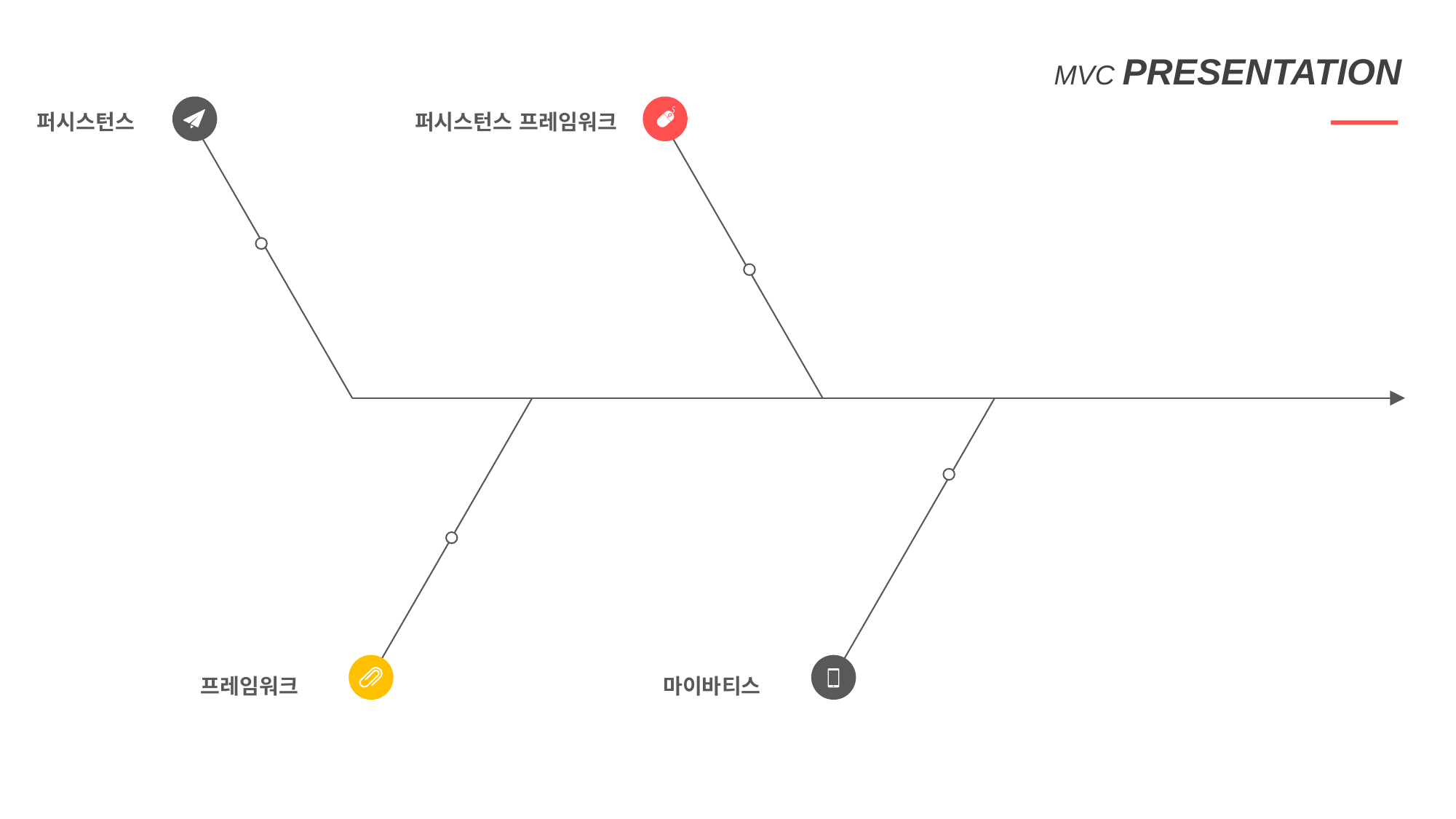

MVC PRESENTATION
퍼시스턴스
퍼시스턴스 프레임워크

프레임워크

마이바티스